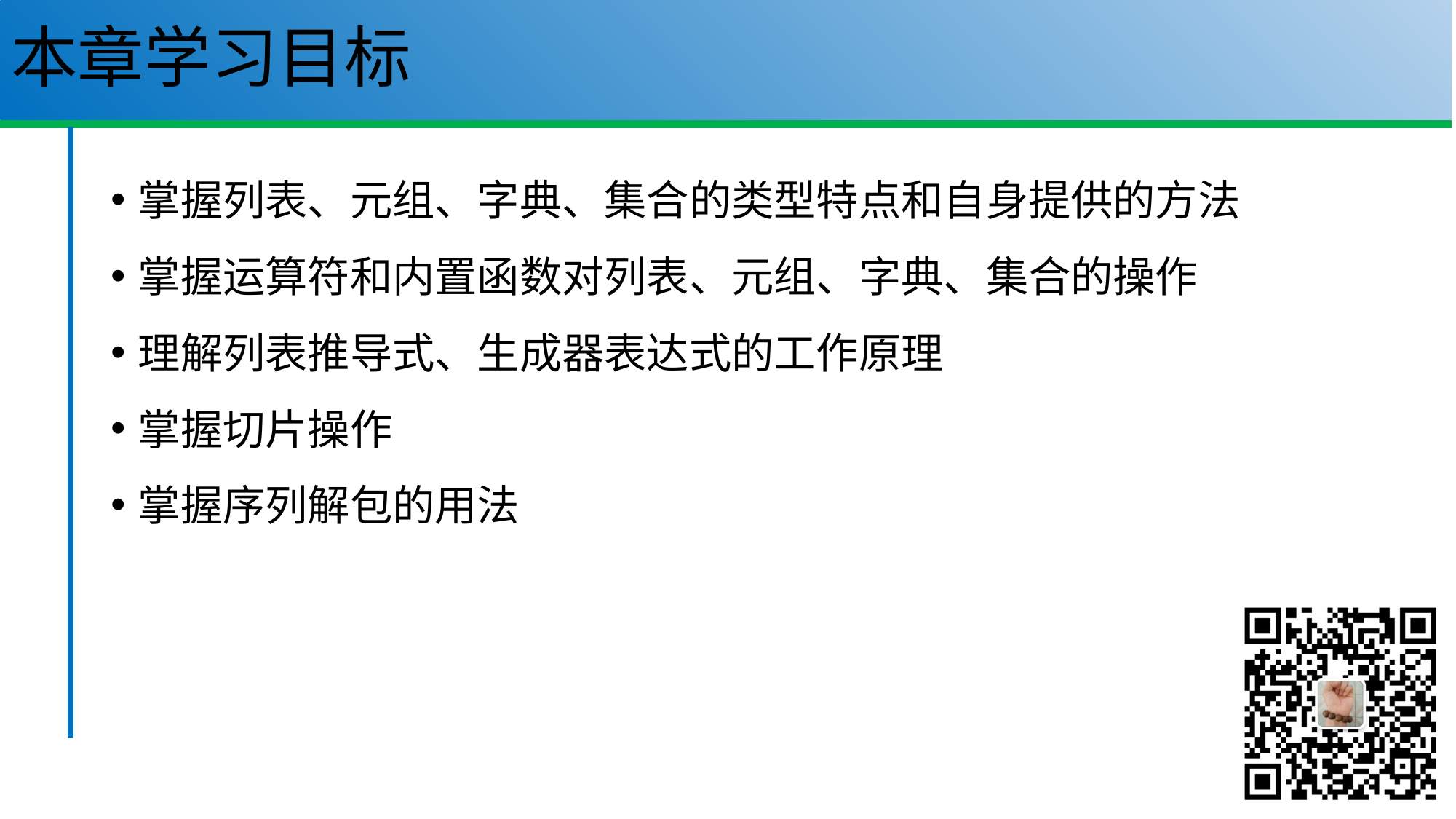

# 本章学习目标
掌握列表、元组、字典、集合的类型特点和自身提供的方法
掌握运算符和内置函数对列表、元组、字典、集合的操作
理解列表推导式、生成器表达式的工作原理
掌握切片操作
掌握序列解包的用法
2